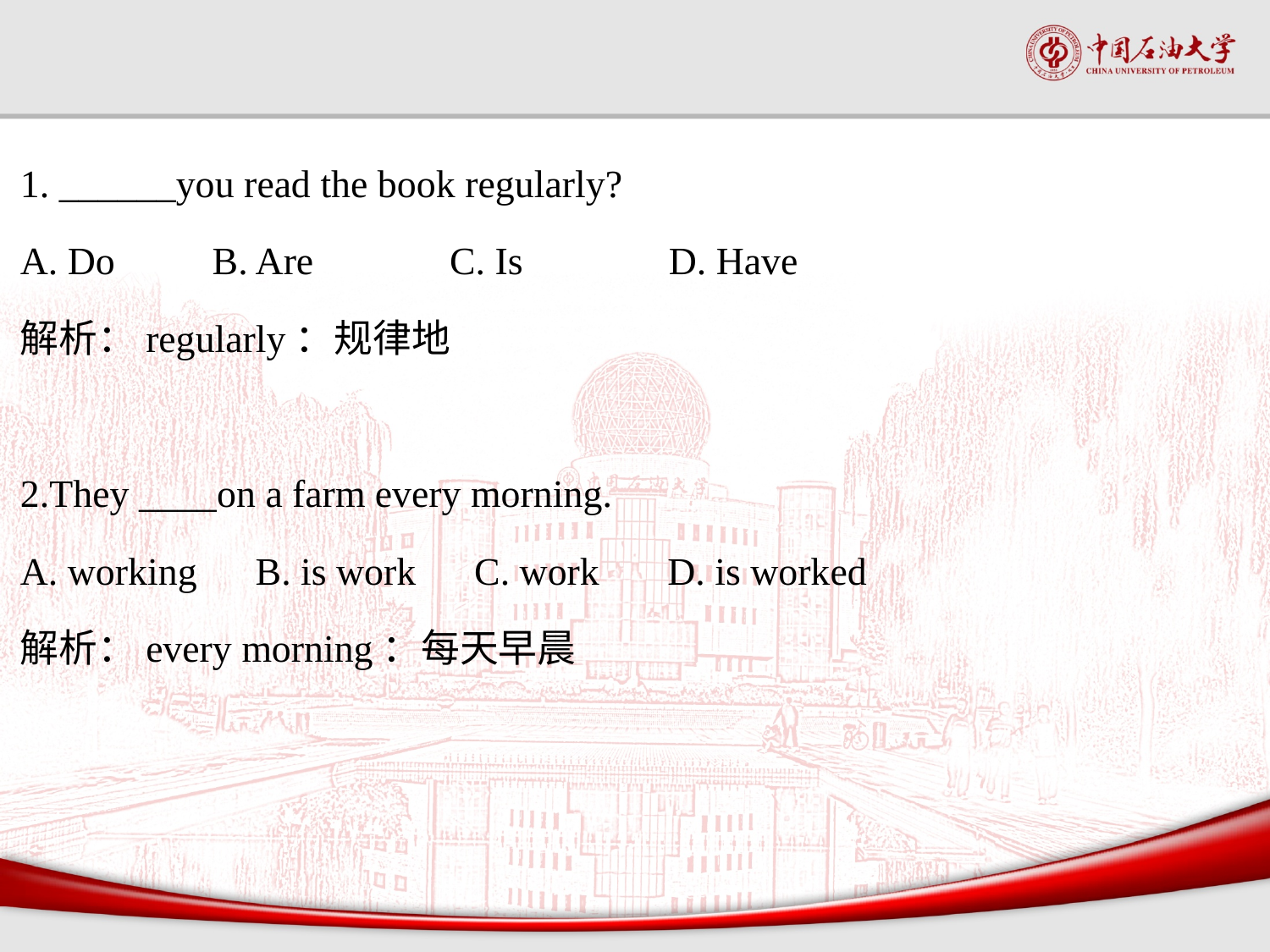

1. ______you read the book regularly?
A. Do          B. Are              C. Is               D. Have
解析：regularly：规律地

2.They ____on a farm every morning.
A. working      B. is work      C. work       D. is worked
解析：every morning：每天早晨